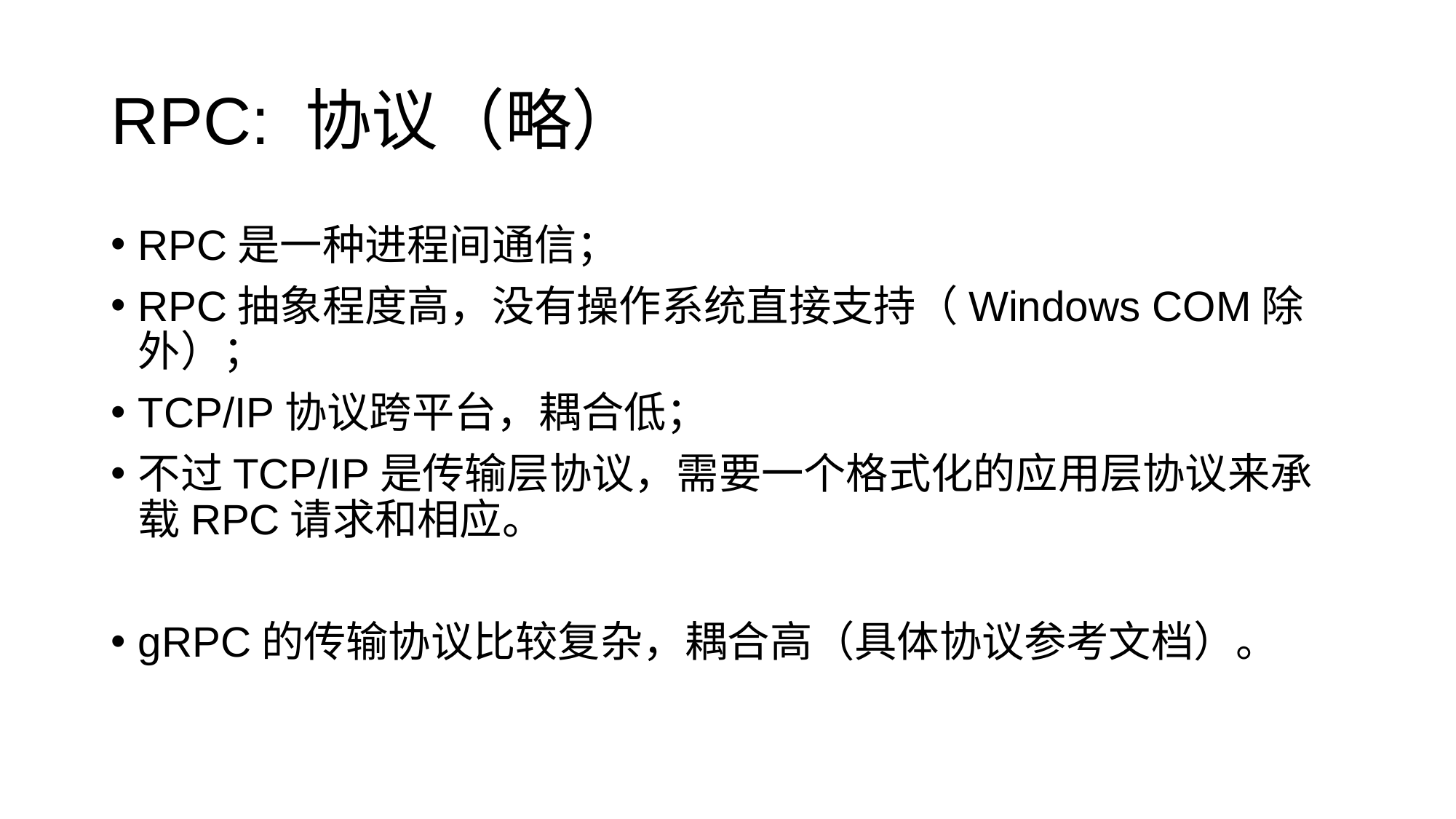

# RPC: 协议（略）
RPC是一种进程间通信；
RPC抽象程度高，没有操作系统直接支持（Windows COM除外）；
TCP/IP协议跨平台，耦合低；
不过TCP/IP是传输层协议，需要一个格式化的应用层协议来承载RPC请求和相应。

gRPC的传输协议比较复杂，耦合高（具体协议参考文档）。